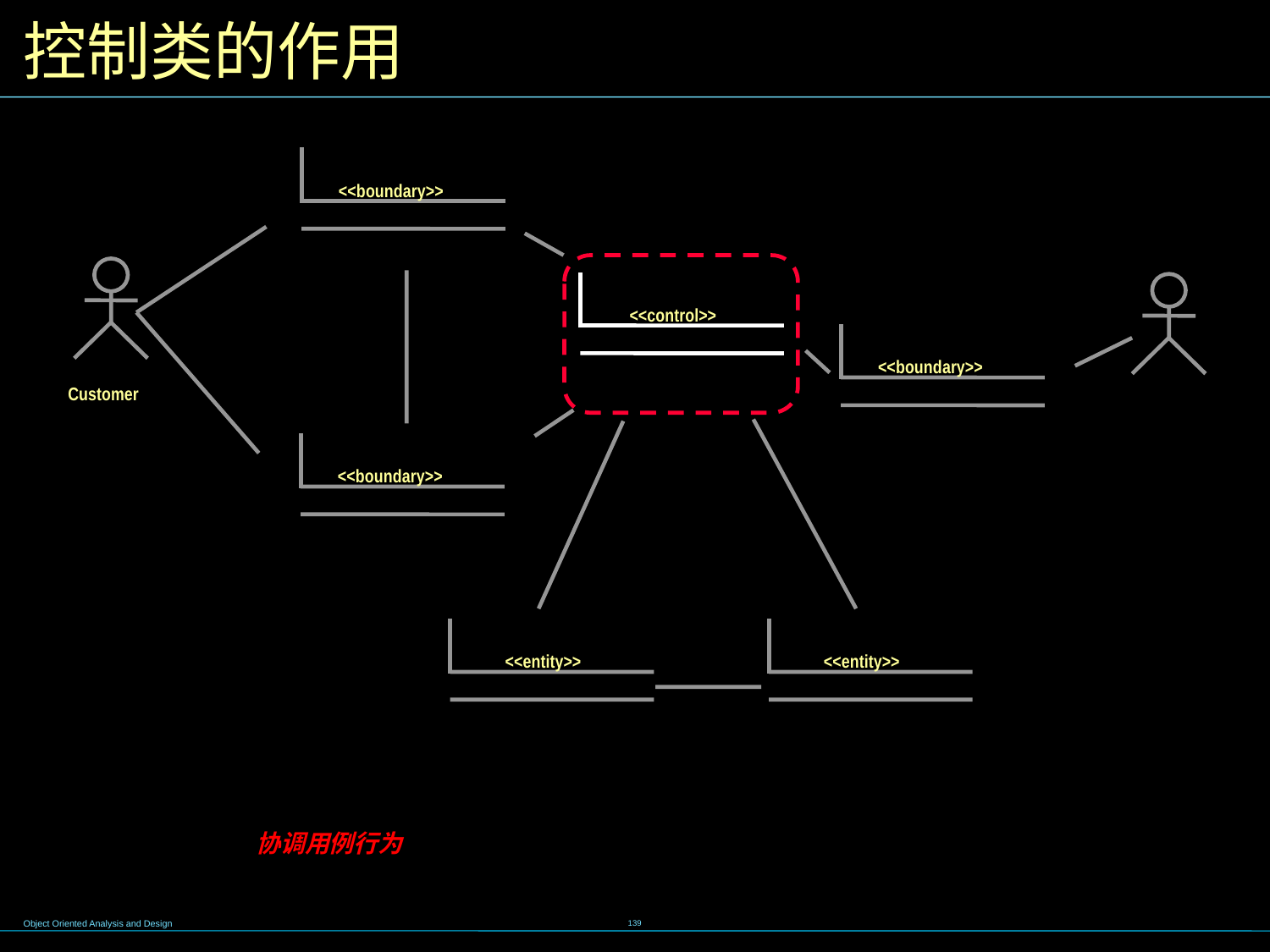

# 控制类的作用

<<boundary>>

<<control>>

<<boundary>>

Customer

<<boundary>>

<<entity>>
<<entity>>

协调用例行为